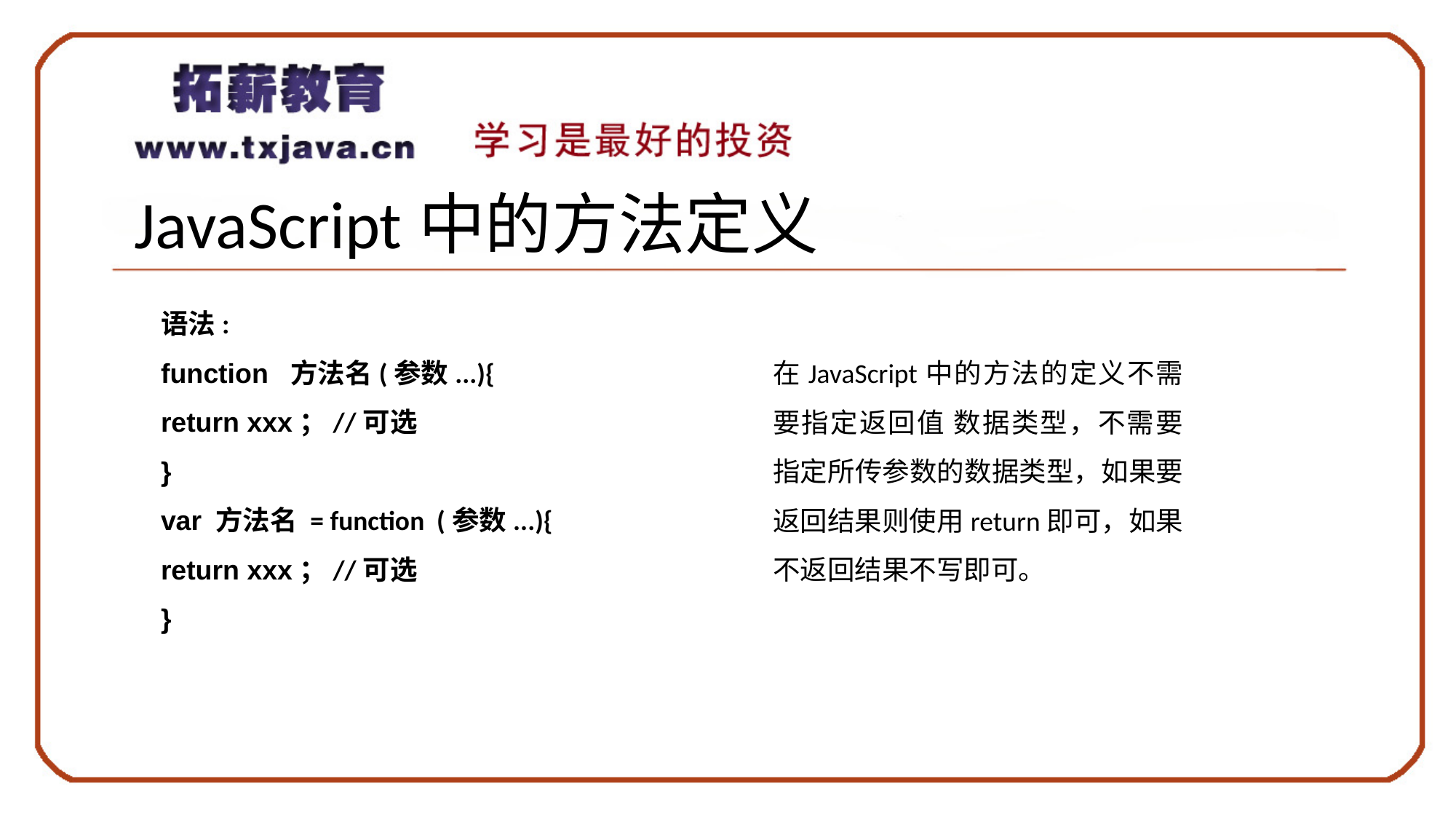

# JavaScript中的方法定义
语法:
function  方法名(参数...){
return xxx；//可选
}
var 方法名 = function  (参数...){
return xxx；//可选
}
在JavaScript中的方法的定义不需要指定返回值 数据类型，不需要指定所传参数的数据类型，如果要返回结果则使用return即可，如果不返回结果不写即可。